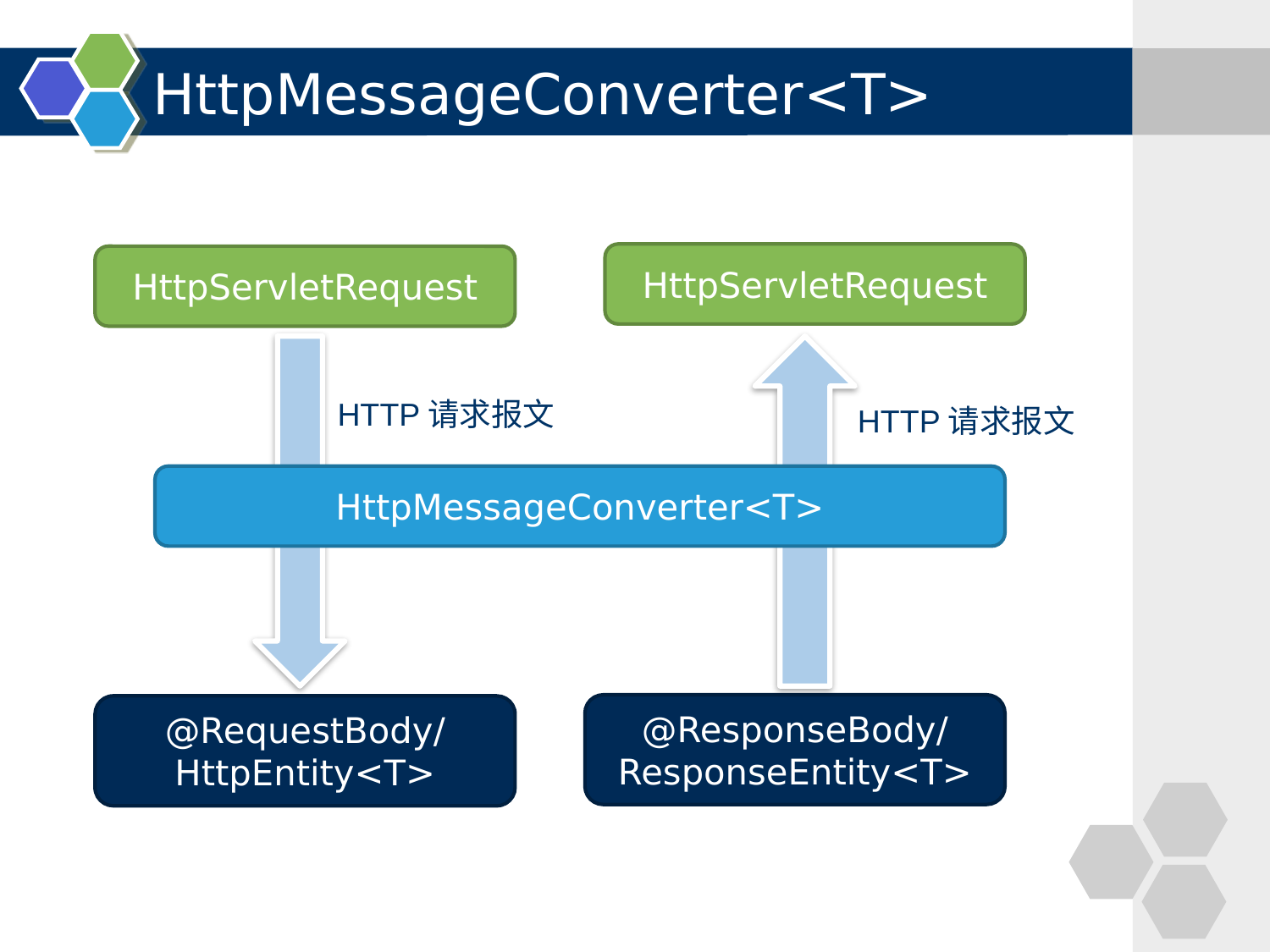

# HttpMessageConverter<T>
HttpServletRequest
HttpServletRequest

HTTP请求报文
HTTP请求报文
HttpMessageConverter<T>
@ResponseBody/
ResponseEntity<T>
@RequestBody/
HttpEntity<T>